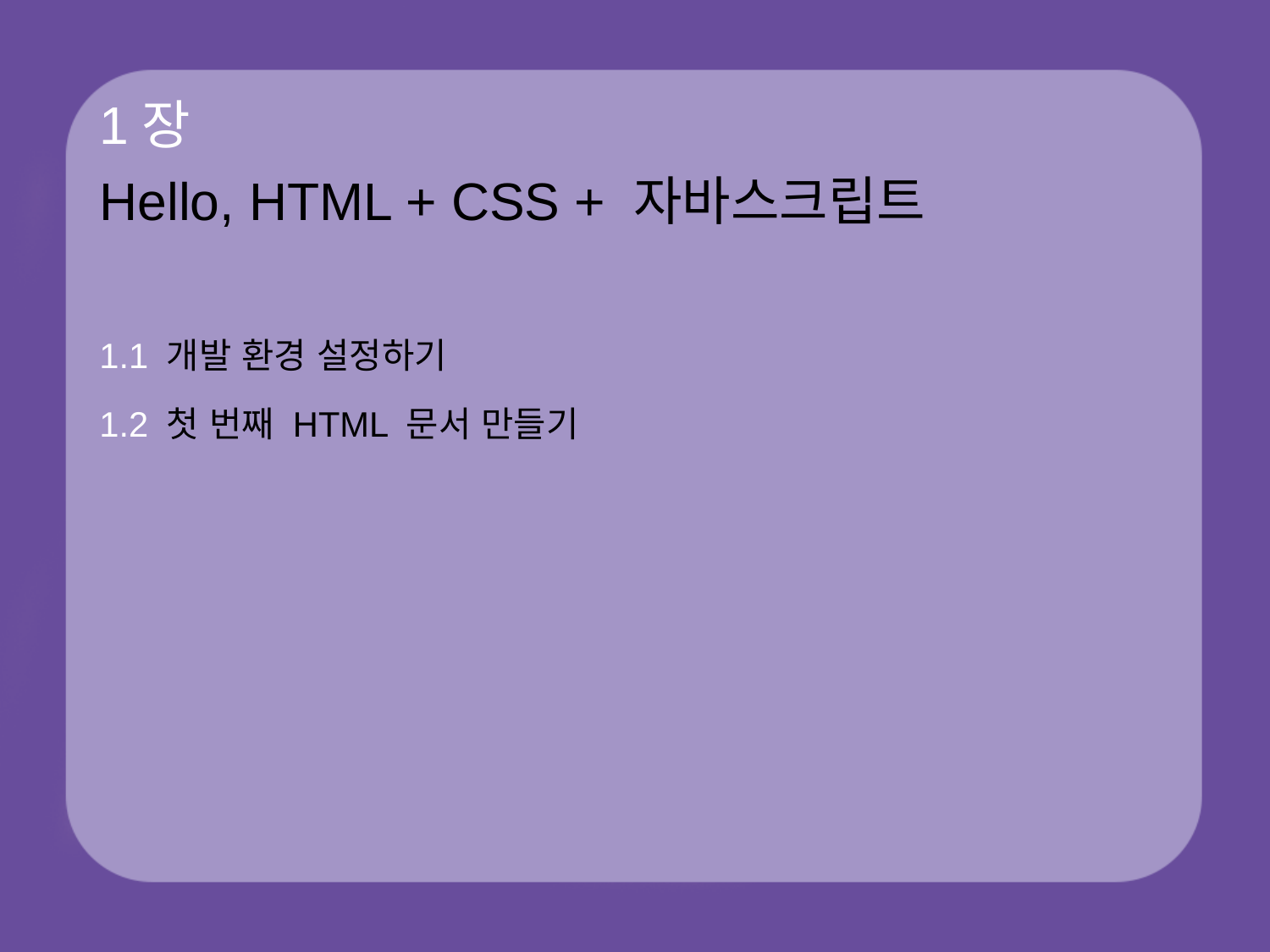

# 1장 Hello, HTML + CSS + 자바스크립트
1.1 개발 환경 설정하기
1.2 첫 번째 HTML 문서 만들기